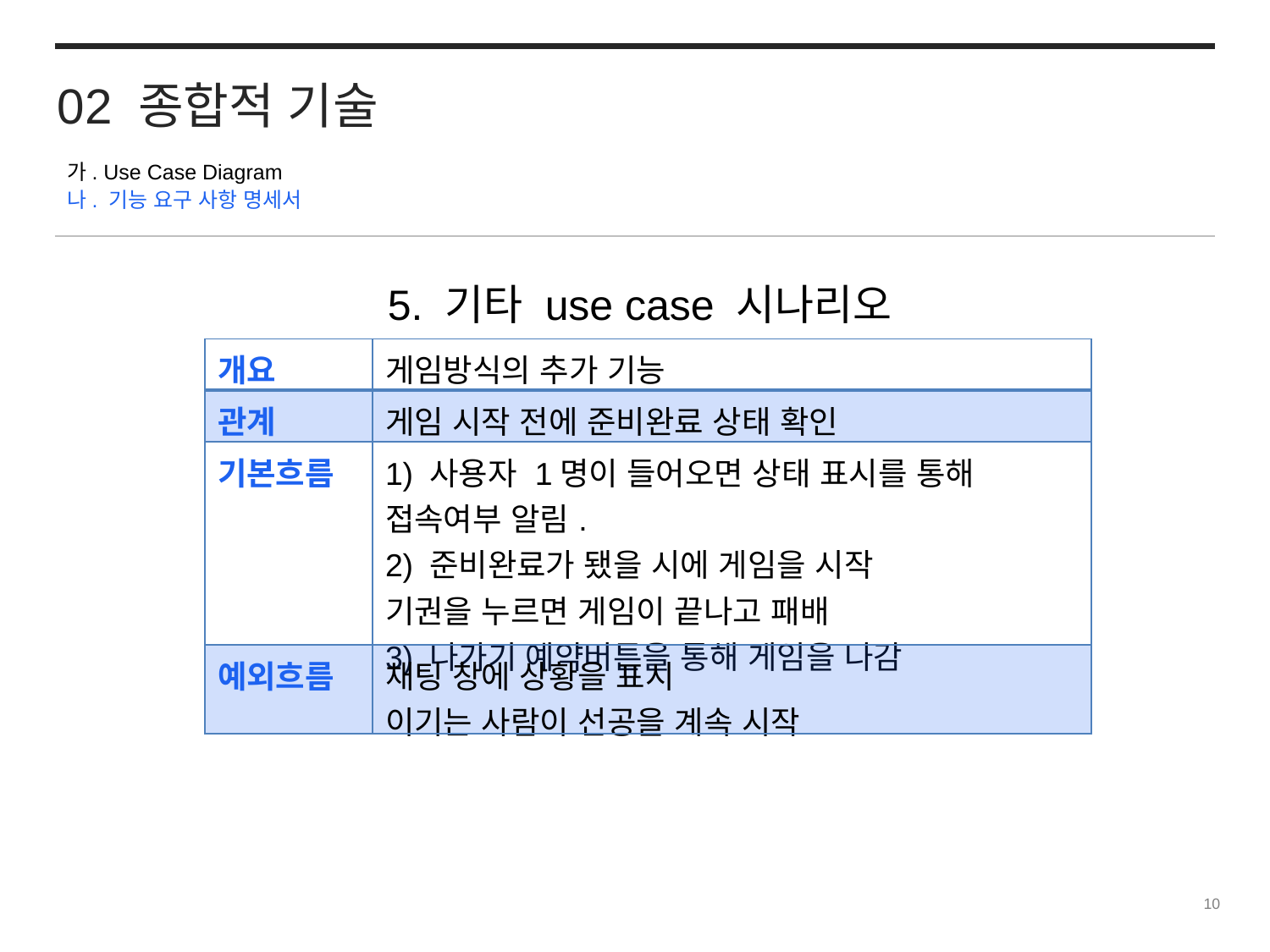

02 종합적 기술
가. Use Case Diagram
나. 기능 요구 사항 명세서
5. 기타 use case 시나리오
| 개요 | 게임방식의 추가 기능 |
| --- | --- |
| 관계 | 게임 시작 전에 준비완료 상태 확인 |
| 기본흐름 | 1) 사용자 1명이 들어오면 상태 표시를 통해 접속여부 알림. 2) 준비완료가 됐을 시에 게임을 시작 기권을 누르면 게임이 끝나고 패배 3) 나가기 예약버튼을 통해 게임을 나감 |
| 예외흐름 | 채팅 창에 상황을 표시 이기는 사람이 선공을 계속 시작 |